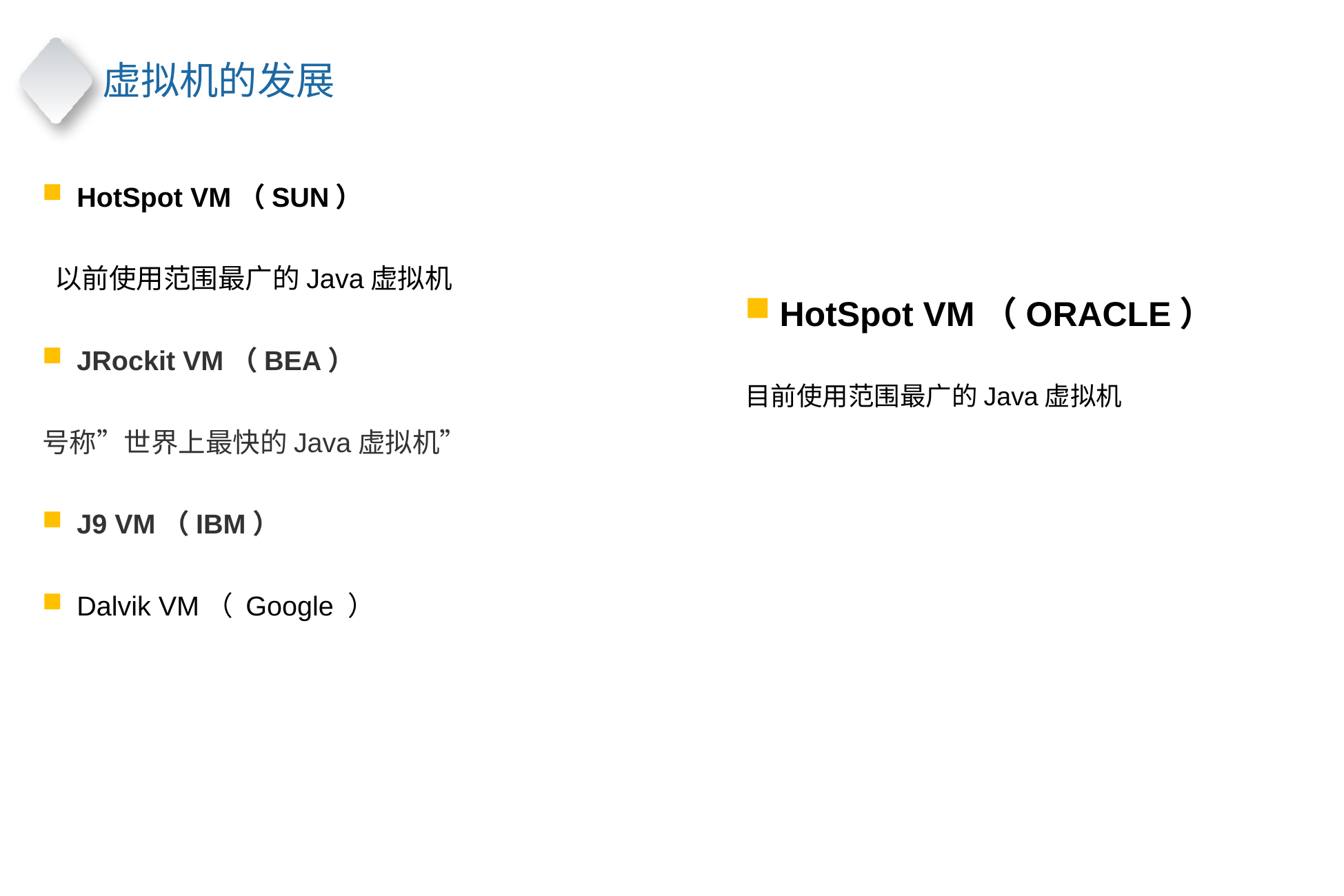

虚拟机的发展
HotSpot VM（SUN）
 以前使用范围最广的Java虚拟机
JRockit VM（BEA）
号称”世界上最快的Java虚拟机”
J9 VM（IBM）
Dalvik VM（ Google ）
HotSpot VM（ORACLE）
目前使用范围最广的Java虚拟机